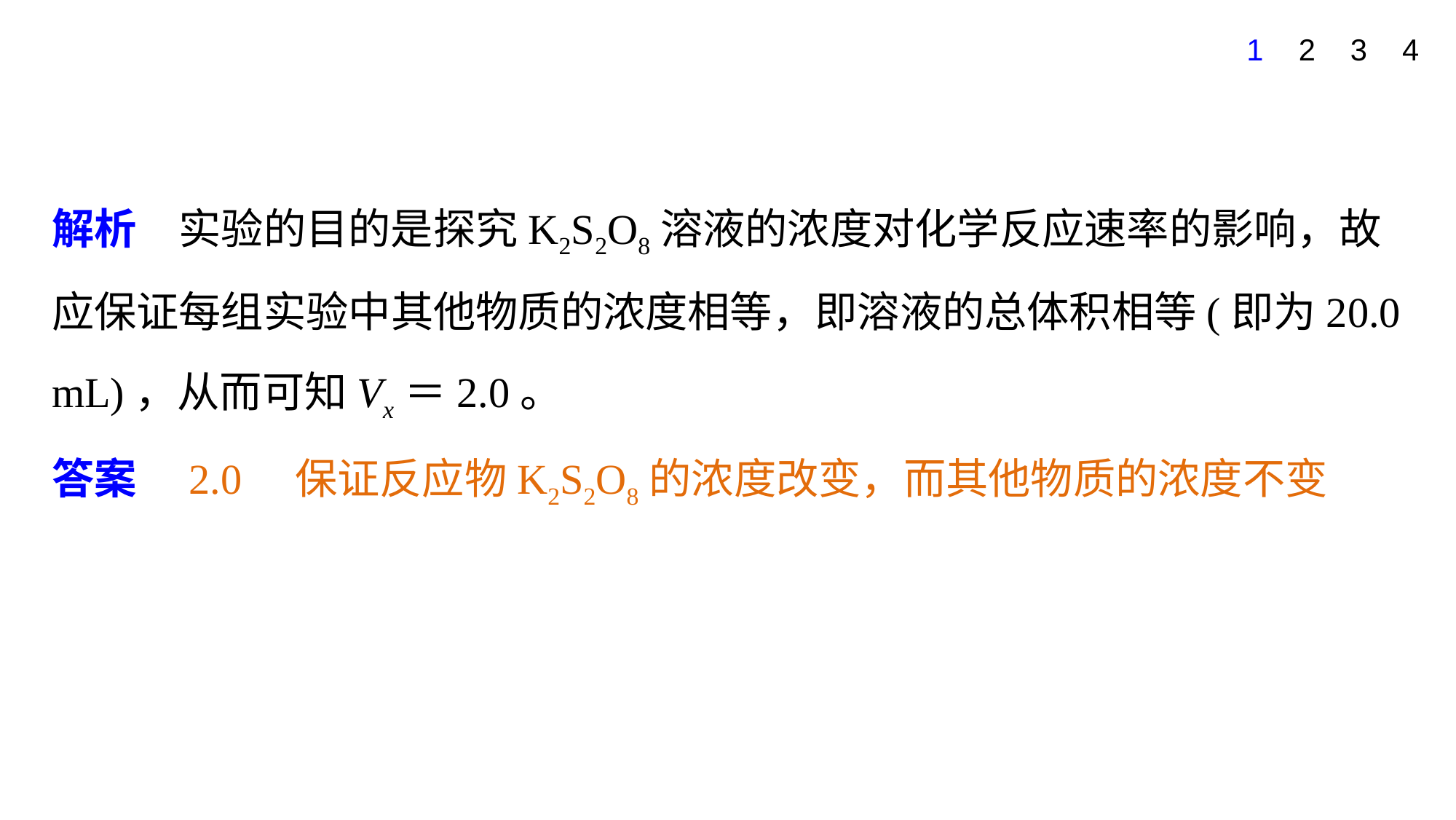

1
2
3
4
解析　实验的目的是探究K2S2O8溶液的浓度对化学反应速率的影响，故应保证每组实验中其他物质的浓度相等，即溶液的总体积相等(即为20.0 mL)，从而可知Vx＝2.0。
答案　2.0　保证反应物K2S2O8的浓度改变，而其他物质的浓度不变